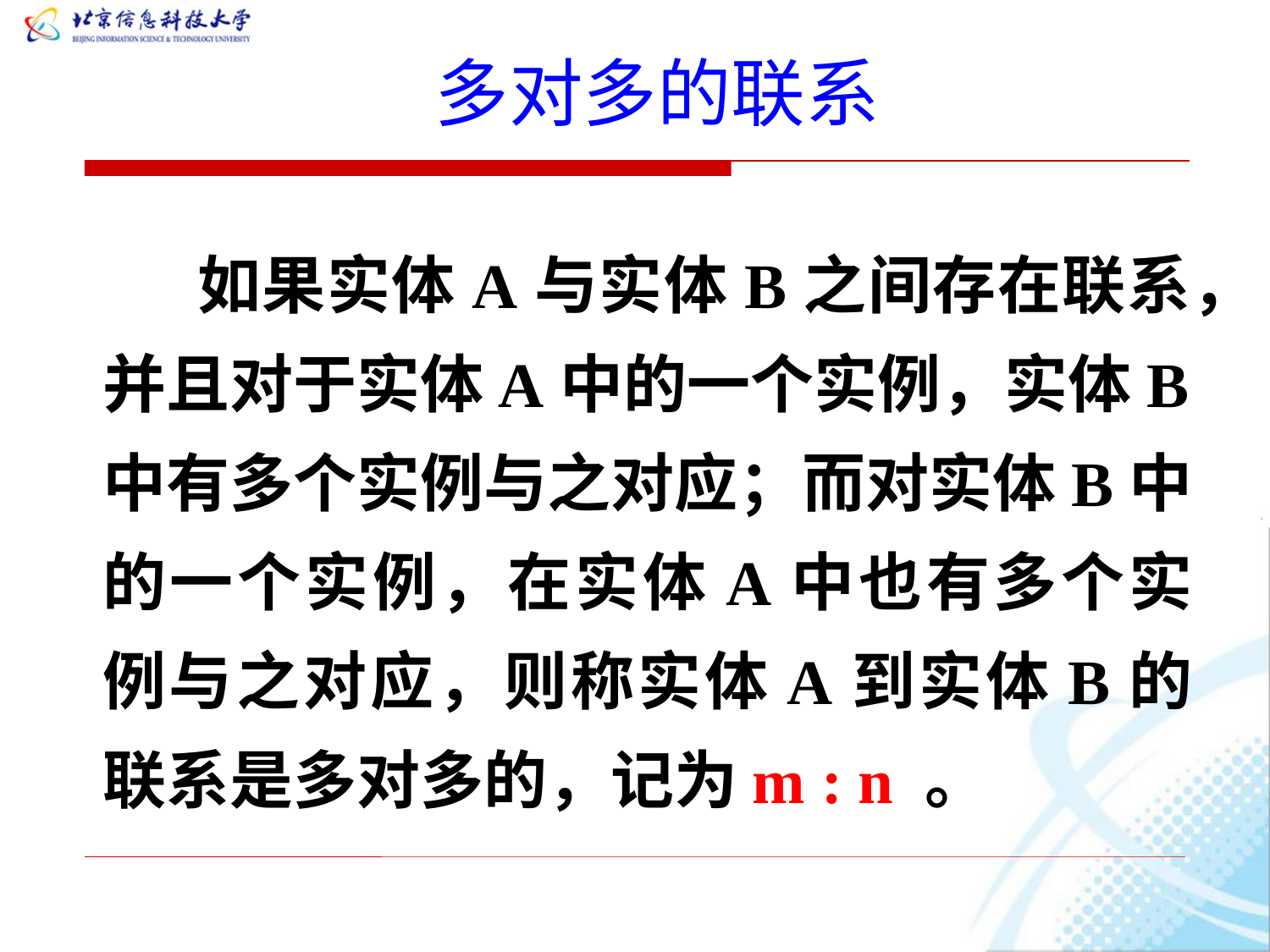

多对多的联系
        如果实体A与实体B之间存在联系，并且对于实体A中的一个实例，实体B中有多个实例与之对应；而对实体B中的一个实例，在实体A中也有多个实例与之对应，则称实体A到实体B的联系是多对多的，记为m : n 。